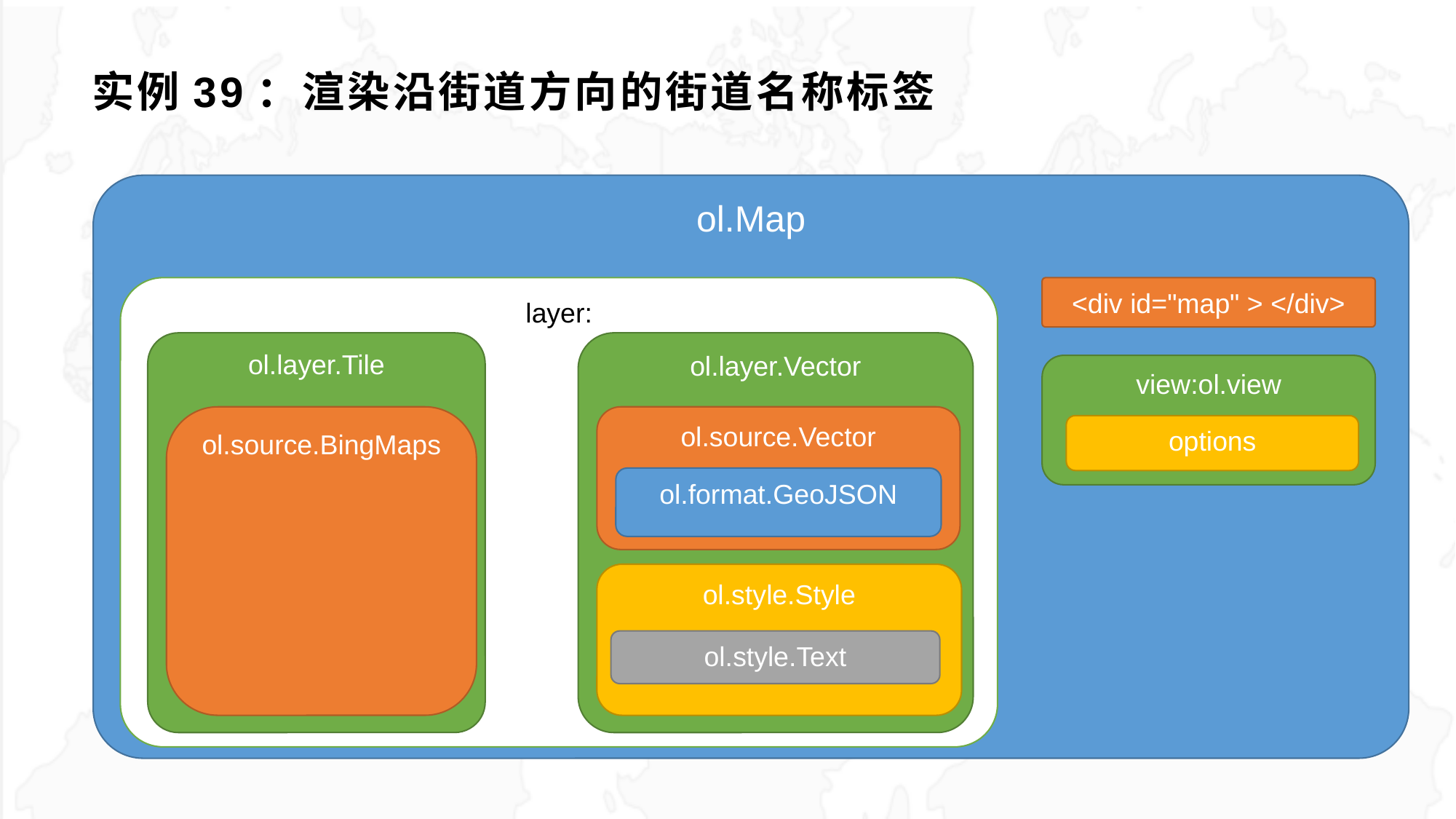

# 实例39：渲染沿街道方向的街道名称标签
ol.Map
layer:
<div id="map" > </div>
ol.layer.Tile
ol.layer.Vector
view:ol.view
options
ol.source.BingMaps

ol.source.Vector

ol.format.GeoJSON
ol.style.Style
ol.style.Text